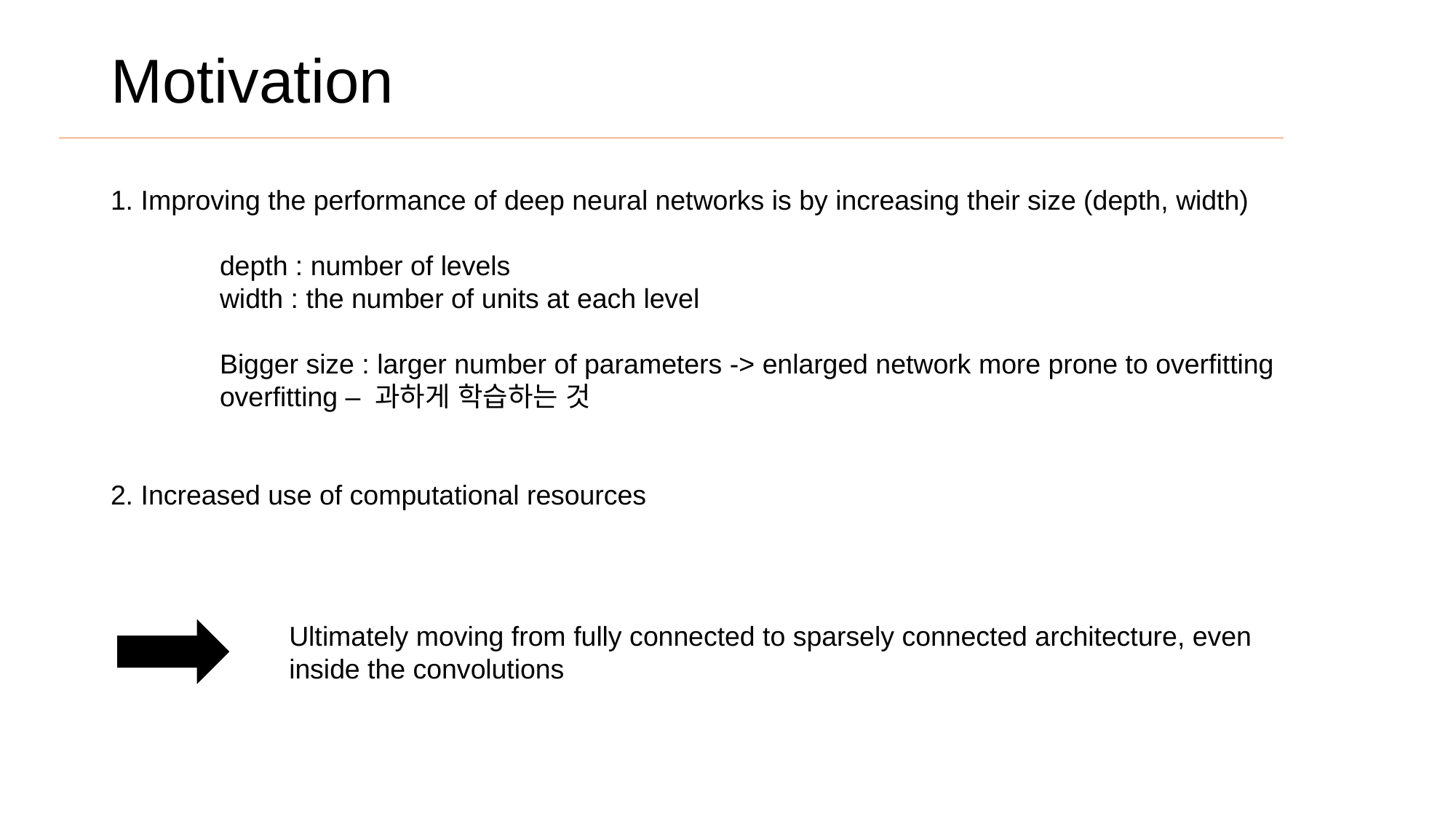

# Motivation
1. Improving the performance of deep neural networks is by increasing their size (depth, width)
	depth : number of levels
	width : the number of units at each level
	Bigger size : larger number of parameters -> enlarged network more prone to overfitting
	overfitting – 과하게 학습하는 것

2. Increased use of computational resources
Ultimately moving from fully connected to sparsely connected architecture, even inside the convolutions